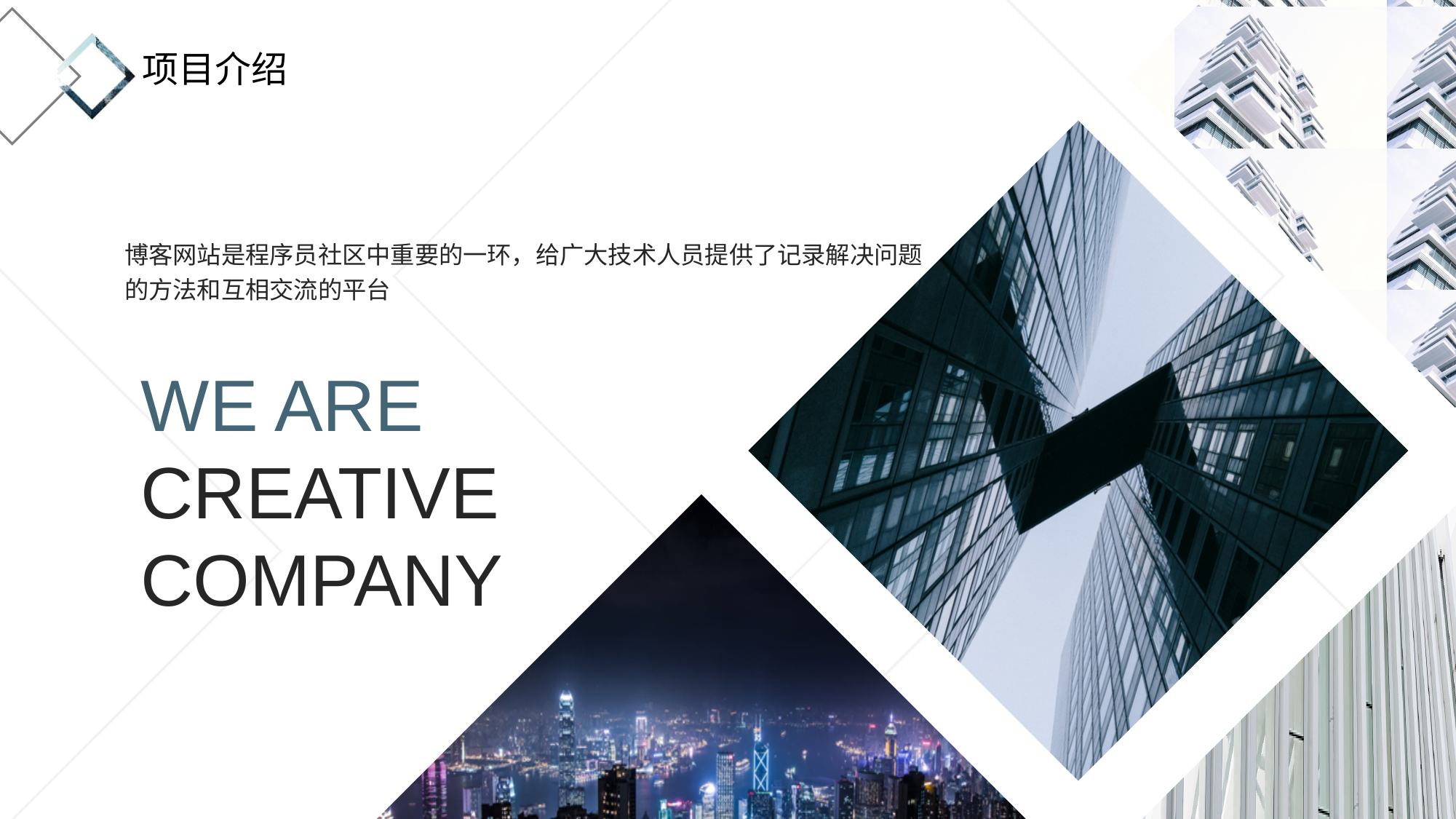

项目介绍

博客网站是程序员社区中重要的一环，给广大技术人员提供了记录解决问题的方法和互相交流的平台
We are
Creative
COMPANY